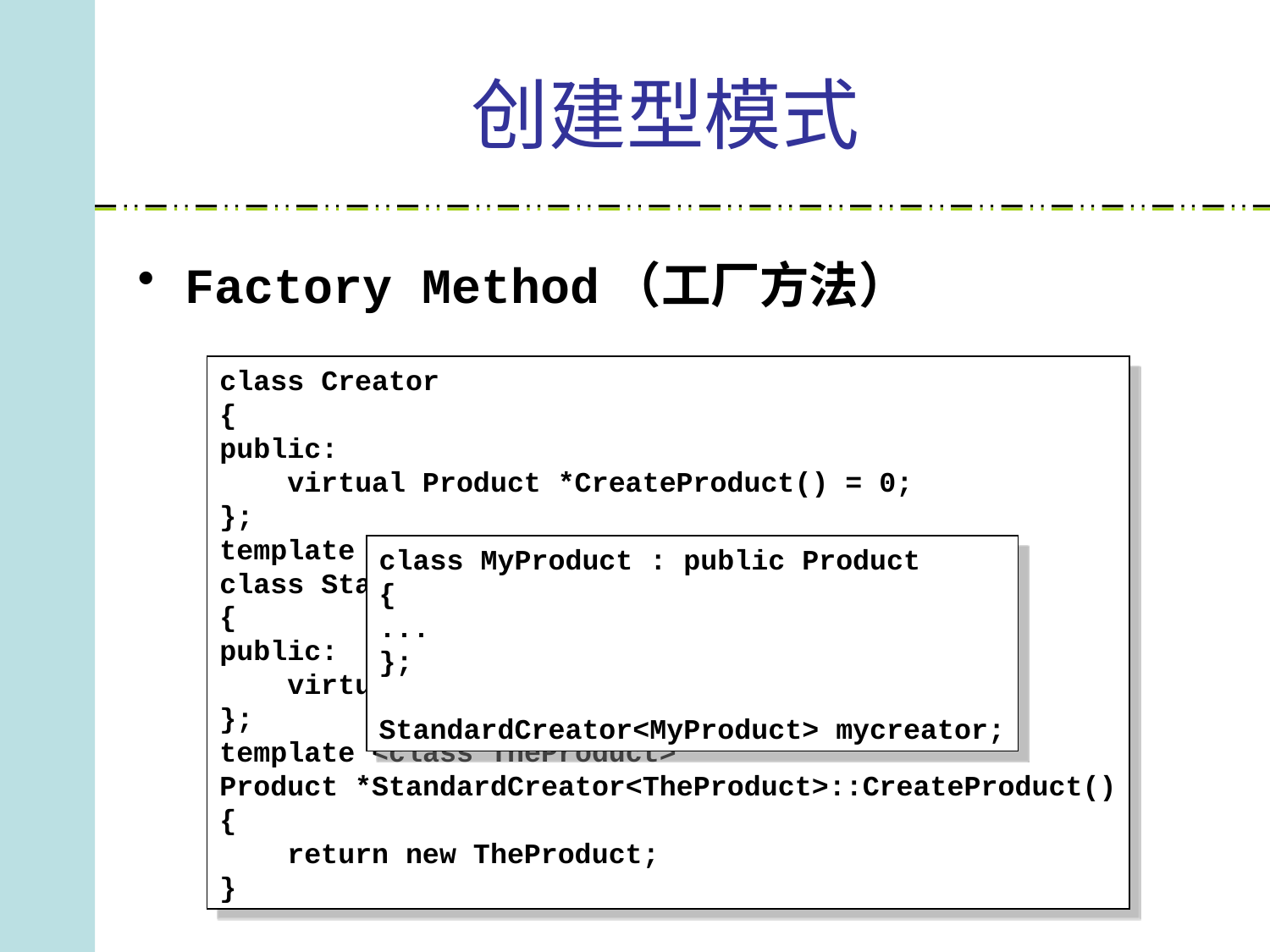

# 创建型模式
Factory Method（工厂方法）
class Creator
{
public:
    virtual Product *CreateProduct() = 0;
};
template <class TheProduct>
class StandardCreator : public Creator
{
public:
    virtual Product *CreateProduct();
};
template <class TheProduct>
Product *StandardCreator<TheProduct>::CreateProduct()
{
    return new TheProduct;
}
class MyProduct : public Product
{
...
};

StandardCreator<MyProduct> mycreator;